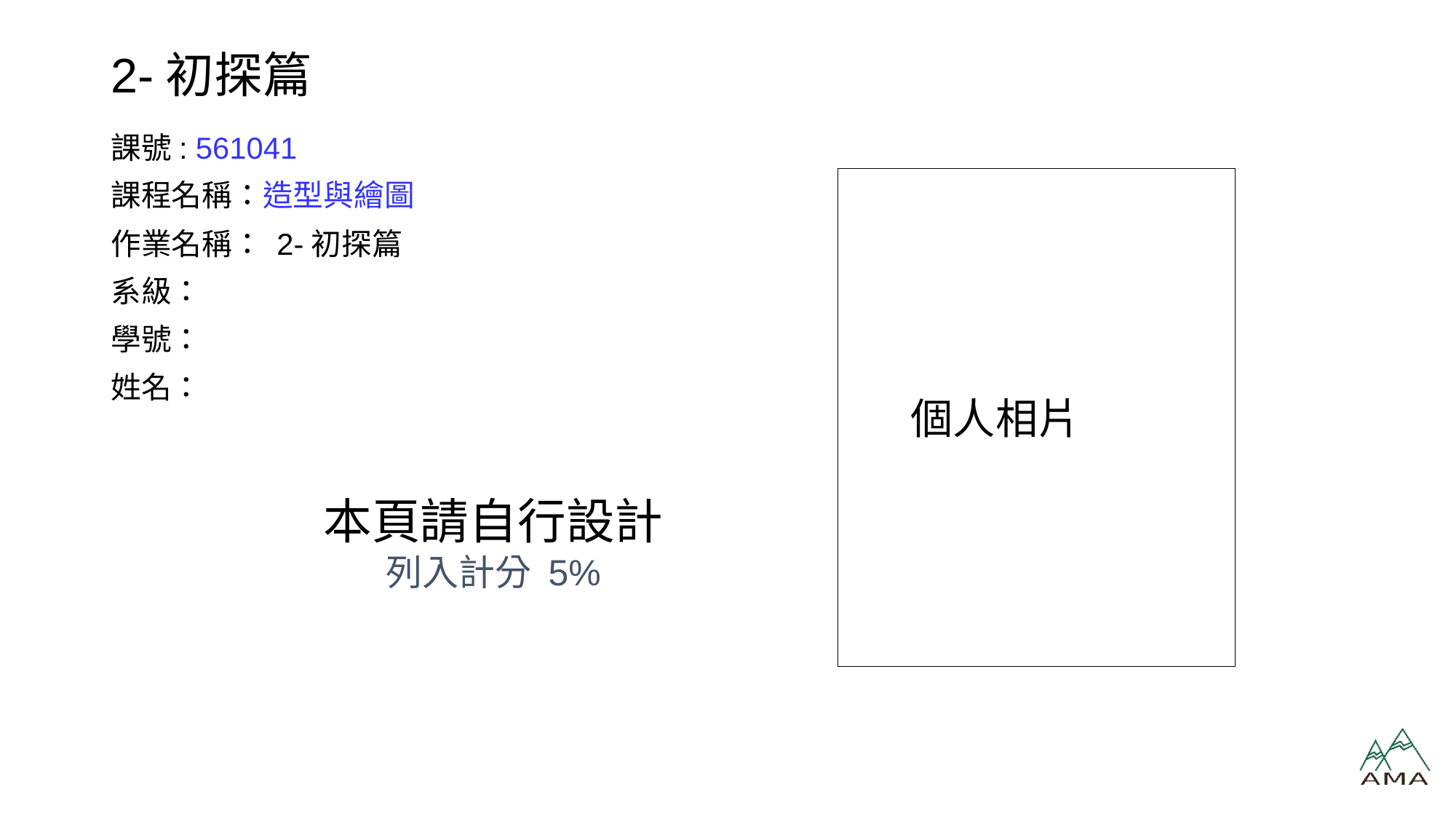

# 2-初探篇
課號: 561041
課程名稱：造型與繪圖
作業名稱： 2-初探篇
系級：
學號：
姓名：

個人相片
本頁請自行設計
列入計分 5%